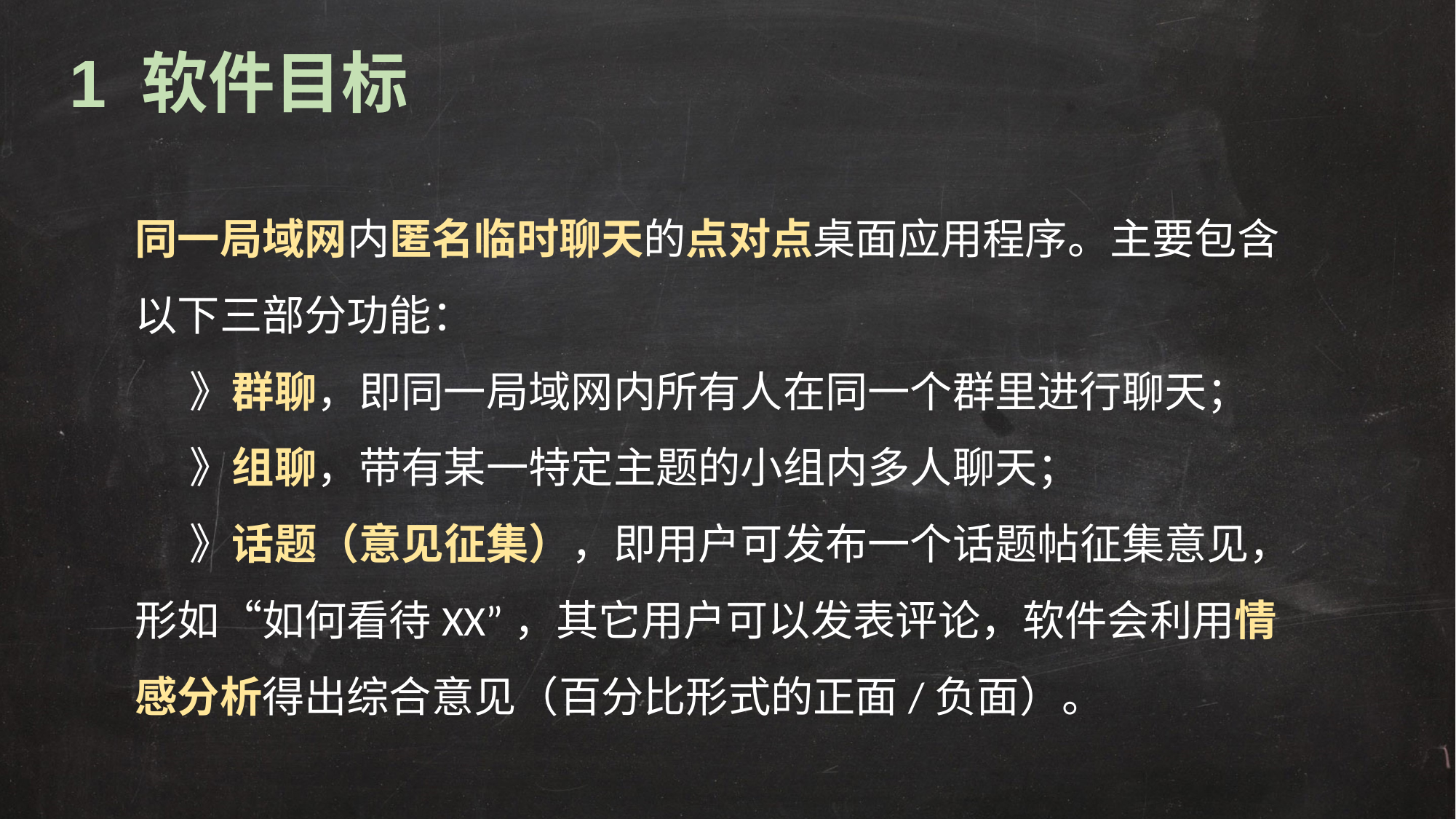

1 软件目标
同一局域网内匿名临时聊天的点对点桌面应用程序。主要包含以下三部分功能：
》群聊，即同一局域网内所有人在同一个群里进行聊天；
》组聊，带有某一特定主题的小组内多人聊天；
》话题（意见征集），即用户可发布一个话题帖征集意见，形如“如何看待XX”，其它用户可以发表评论，软件会利用情感分析得出综合意见（百分比形式的正面/负面）。